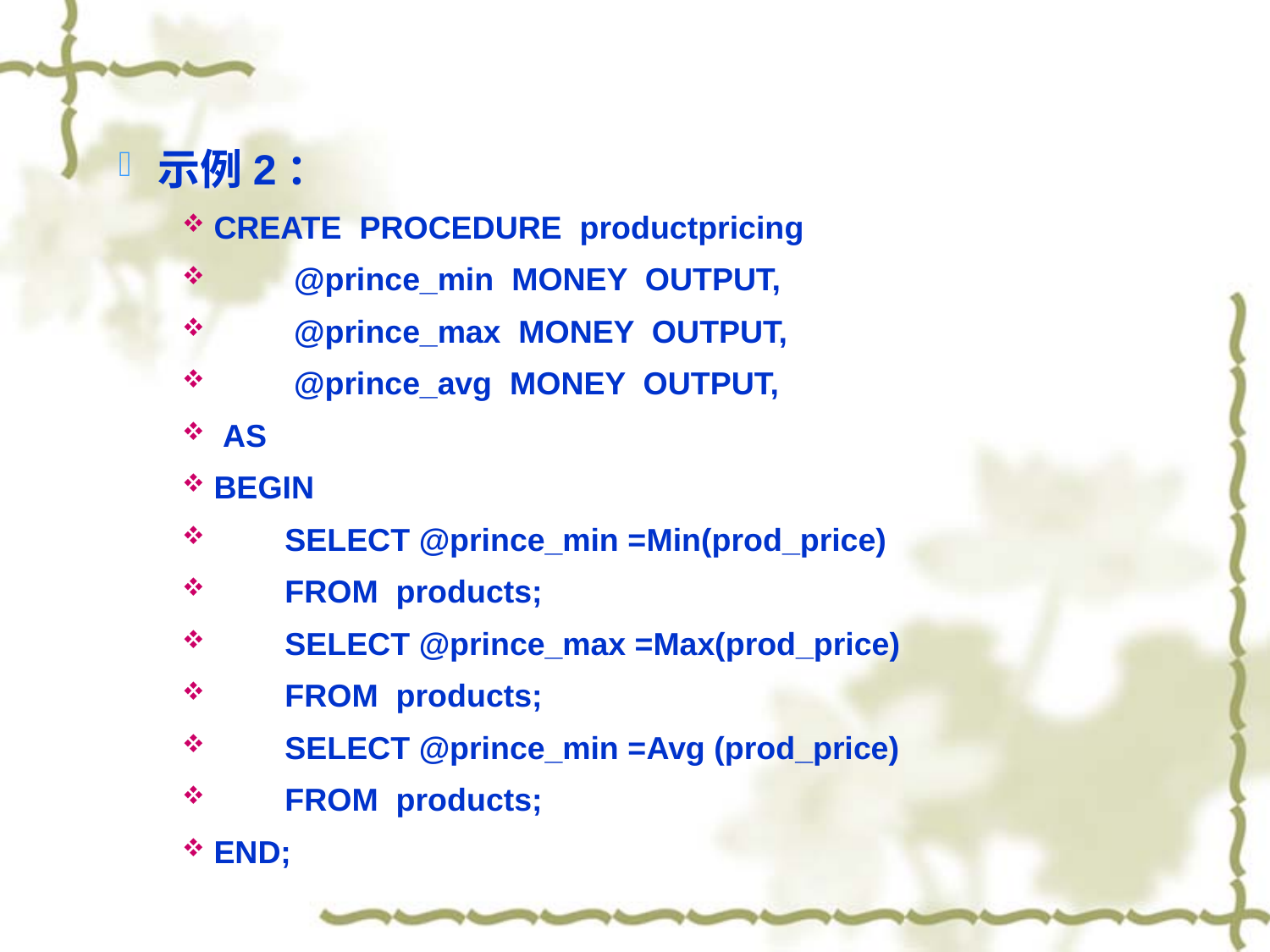

示例2：
CREATE  PROCEDURE  productpricing
         @prince_min  MONEY  OUTPUT,
         @prince_max  MONEY  OUTPUT,
         @prince_avg  MONEY  OUTPUT,
 AS
BEGIN
        SELECT @prince_min =Min(prod_price)
        FROM  products;
        SELECT @prince_max =Max(prod_price)
        FROM  products;
        SELECT @prince_min =Avg (prod_price)
        FROM  products;
END;